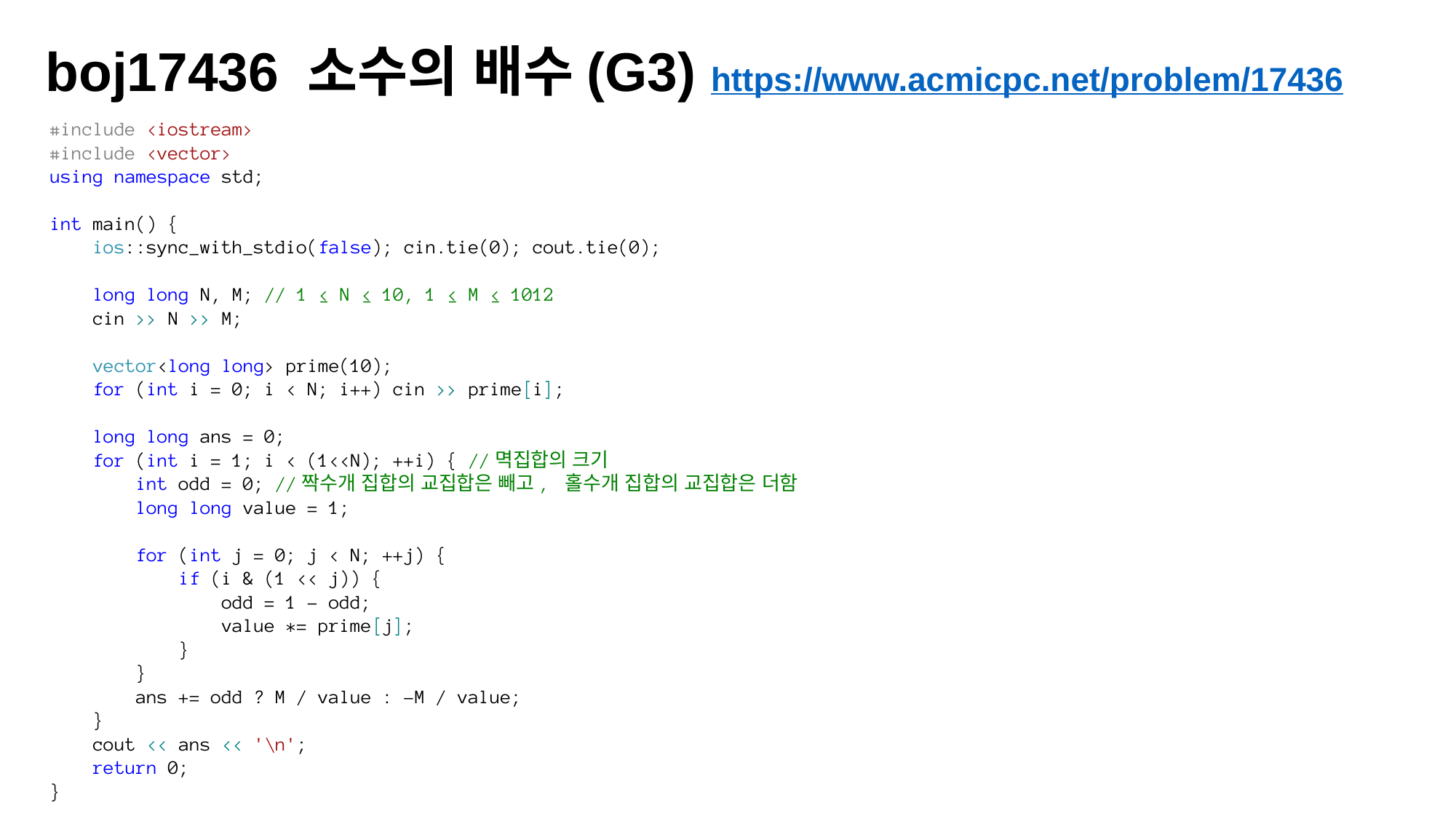

# boj17436 소수의 배수(G3) https://www.acmicpc.net/problem/17436
#include <iostream>
#include <vector>
using namespace std;

int main() {
    ios::sync_with_stdio(false); cin.tie(0); cout.tie(0);

    long long N, M; // 1 ≤ N ≤ 10, 1 ≤ M ≤ 1012
    cin >> N >> M;

    vector<long long> prime(10);
    for (int i = 0; i < N; i++) cin >> prime[i];

    long long ans = 0;
    for (int i = 1; i < (1<<N); ++i) { //멱집합의 크기
        int odd = 0; //짝수개 집합의 교집합은 빼고, 홀수개 집합의 교집합은 더함
        long long value = 1;

        for (int j = 0; j < N; ++j) {
            if (i & (1 << j)) {
                odd = 1 - odd;
                value *= prime[j];
            }
        }
        ans += odd ? M / value : -M / value;
    }
    cout << ans << '\n';
    return 0;
}